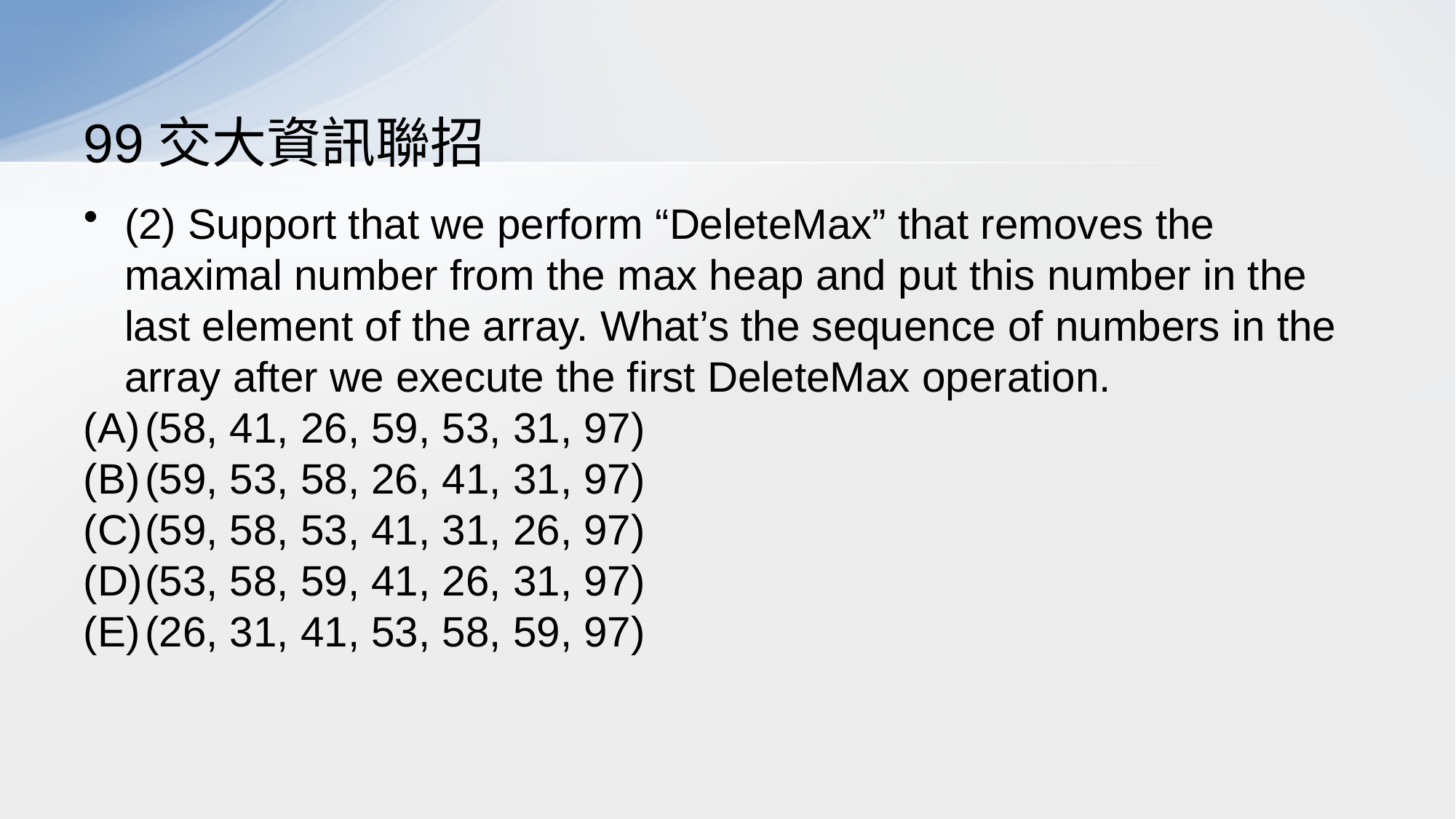

# 99交大資訊聯招
(2) Support that we perform “DeleteMax” that removes the maximal number from the max heap and put this number in the last element of the array. What’s the sequence of numbers in the array after we execute the first DeleteMax operation.
(58, 41, 26, 59, 53, 31, 97)
(59, 53, 58, 26, 41, 31, 97)
(59, 58, 53, 41, 31, 26, 97)
(53, 58, 59, 41, 26, 31, 97)
(26, 31, 41, 53, 58, 59, 97)